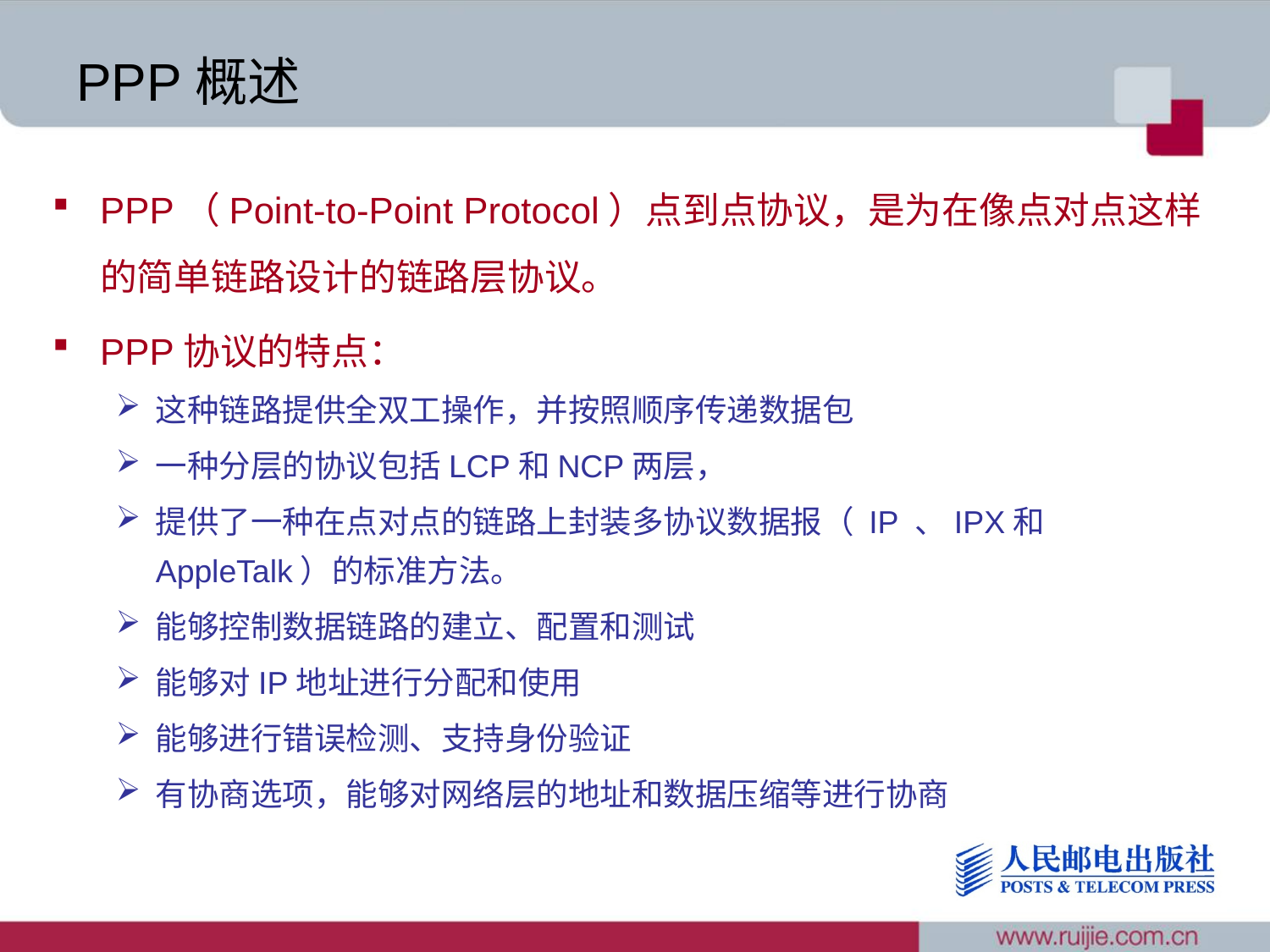

# PPP概述
PPP（Point-to-Point Protocol）点到点协议，是为在像点对点这样的简单链路设计的链路层协议。
PPP协议的特点：
这种链路提供全双工操作，并按照顺序传递数据包
一种分层的协议包括LCP和NCP两层，
提供了一种在点对点的链路上封装多协议数据报（ IP 、IPX和AppleTalk）的标准方法。
能够控制数据链路的建立、配置和测试
能够对IP地址进行分配和使用
能够进行错误检测、支持身份验证
有协商选项，能够对网络层的地址和数据压缩等进行协商